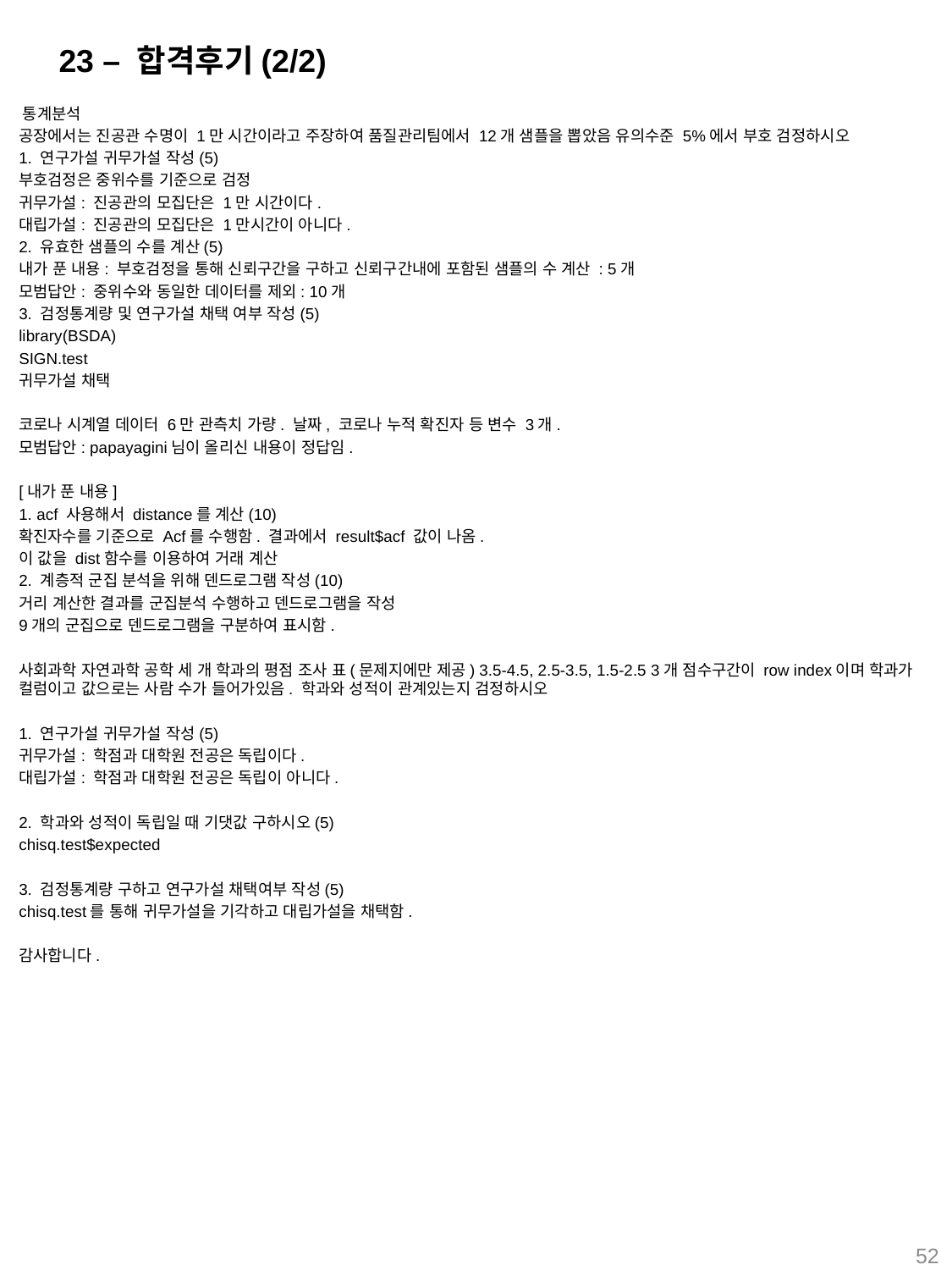

# 23 – 합격후기(2/2)

​통계분석
공장에서는 진공관 수명이 1만 시간이라고 주장하여 품질관리팀에서 12개 샘플을 뽑았음 유의수준 5%에서 부호 검정하시오
1. 연구가설 귀무가설 작성(5)
부호검정은 중위수를 기준으로 검정
귀무가설: 진공관의 모집단은 1만 시간이다.
대립가설: 진공관의 모집단은 1만시간이 아니다.
2. 유효한 샘플의 수를 계산(5)
내가 푼 내용: 부호검정을 통해 신뢰구간을 구하고 신뢰구간내에 포함된 샘플의 수 계산 : 5개
모범답안: 중위수와 동일한 데이터를 제외: 10개​​
3. 검정통계량 및 연구가설 채택 여부 작성(5)
library(BSDA)
SIGN.test
귀무가설 채택
​
코로나 시계열 데이터 6만 관측치 가량. 날짜, 코로나 누적 확진자 등 변수 3개.
모범답안: papayagini님이 올리신 내용이 정답임.
​
[내가 푼 내용]
1. acf 사용해서 distance를 계산(10)
확진자수를 기준으로 Acf를 수행함. 결과에서 result$acf 값이 나옴.
이 값을 dist함수를 이용하여 거래 계산
2. 계층적 군집 분석을 위해 덴드로그램 작성(10)
거리 계산한 결과를 군집분석 수행하고 덴드로그램을 작성
9개의 군집으로 덴드로그램을 구분하여 표시함.
​
사회과학 자연과학 공학 세 개 학과의 평점 조사 표(문제지에만 제공) 3.5-4.5, 2.5-3.5, 1.5-2.5 3개 점수구간이 row index이며 학과가 컬럼이고 값으로는 사람 수가 들어가있음. 학과와 성적이 관계있는지 검정하시오
​
1. 연구가설 귀무가설 작성(5)
귀무가설: 학점과 대학원 전공은 독립이다.
대립가설: 학점과 대학원 전공은 독립이 아니다.
​
2. 학과와 성적이 독립일 때 기댓값 구하시오(5)
chisq.test$expected
​
3. 검정통계량 구하고 연구가설 채택여부 작성(5)
chisq.test를 통해 귀무가설을 기각하고 대립가설을 채택함.
​
감사합니다.
52